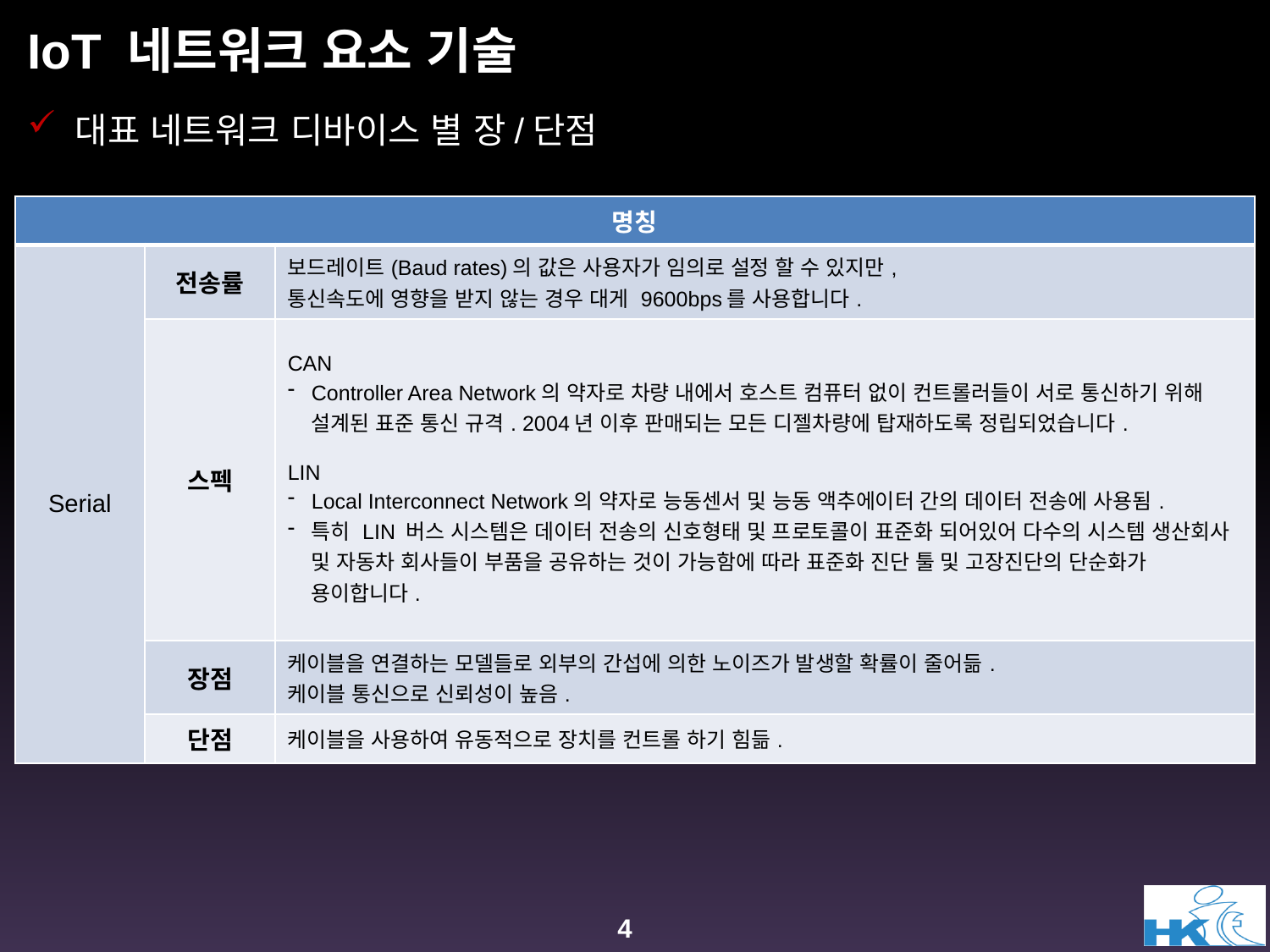

# IoT 네트워크 요소 기술
대표 네트워크 디바이스 별 장/단점

| 명칭 |  |  |
| --- | --- | --- |
| Serial | 전송률 | 보드레이트(Baud rates)의 값은 사용자가 임의로 설정 할 수 있지만, 통신속도에 영향을 받지 않는 경우 대게 9600bps를 사용합니다. |
|  | 스펙 | CAN Controller Area Network의 약자로 차량 내에서 호스트 컴퓨터 없이 컨트롤러들이 서로 통신하기 위해 설계된 표준 통신 규격. 2004년 이후 판매되는 모든 디젤차량에 탑재하도록 정립되었습니다. LIN Local Interconnect Network의 약자로 능동센서 및 능동 액추에이터 간의 데이터 전송에 사용됨. 특히 LIN 버스 시스템은 데이터 전송의 신호형태 및 프로토콜이 표준화 되어있어 다수의 시스템 생산회사 및 자동차 회사들이 부품을 공유하는 것이 가능함에 따라 표준화 진단 툴 및 고장진단의 단순화가 용이합니다. |
|  | 장점 | 케이블을 연결하는 모델들로 외부의 간섭에 의한 노이즈가 발생할 확률이 줄어듦. 케이블 통신으로 신뢰성이 높음. |
|  | 단점 | 케이블을 사용하여 유동적으로 장치를 컨트롤 하기 힘듦. |
4